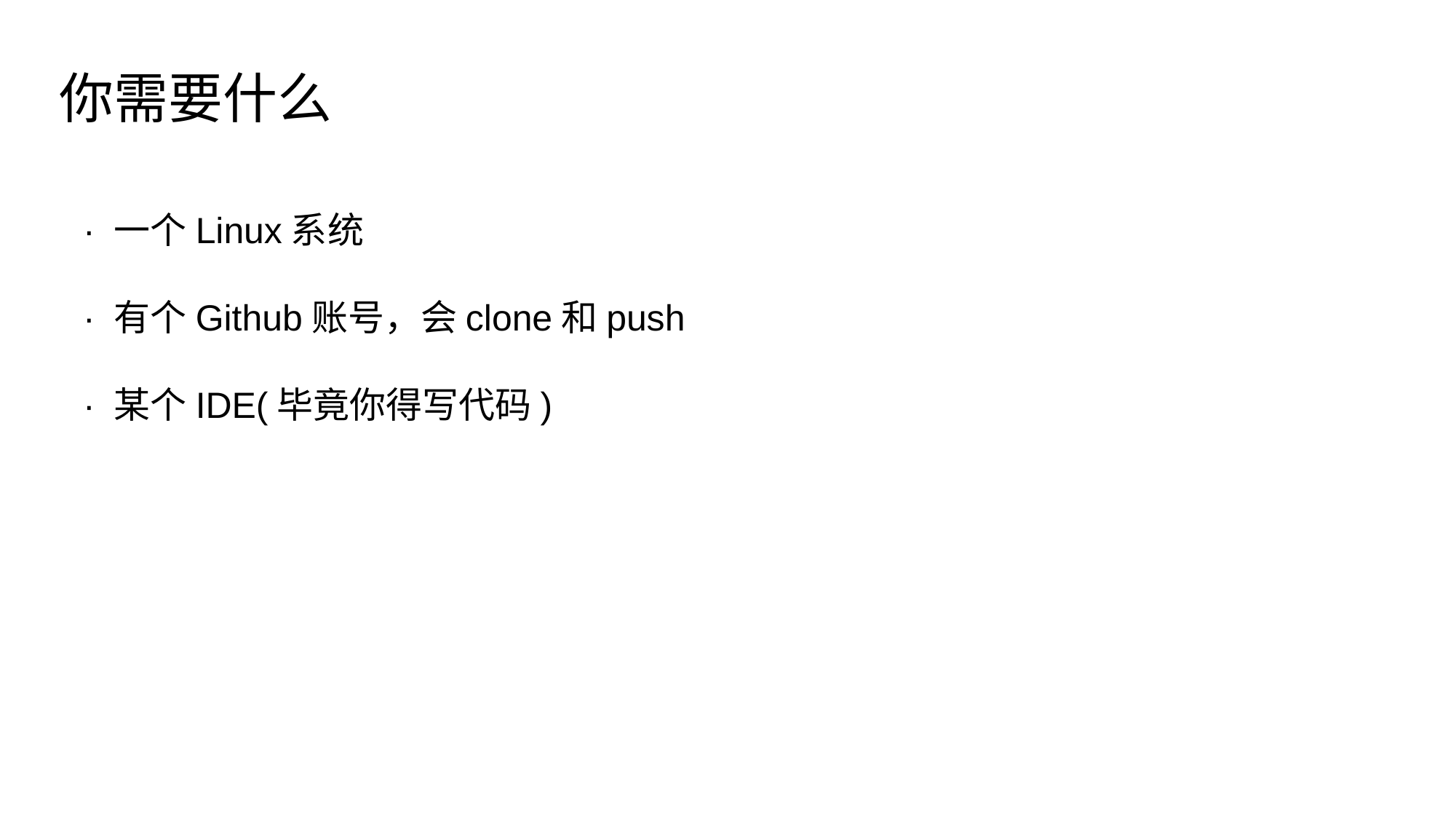

# 你需要什么
· 一个Linux系统

· 有个Github账号，会clone和push

· 某个IDE(毕竟你得写代码)